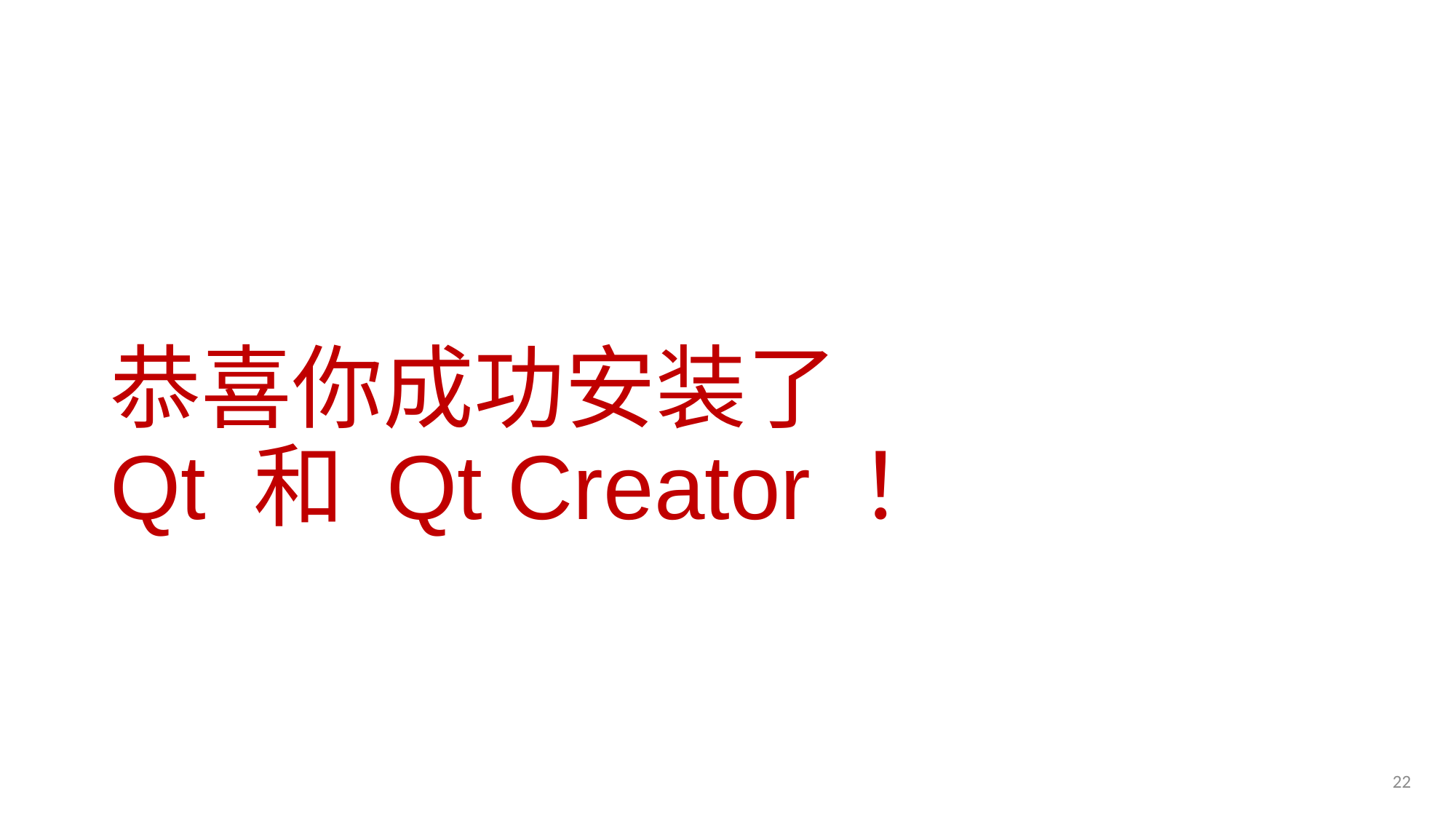

# 恭喜你成功安装了 Qt 和 Qt Creator ！

22